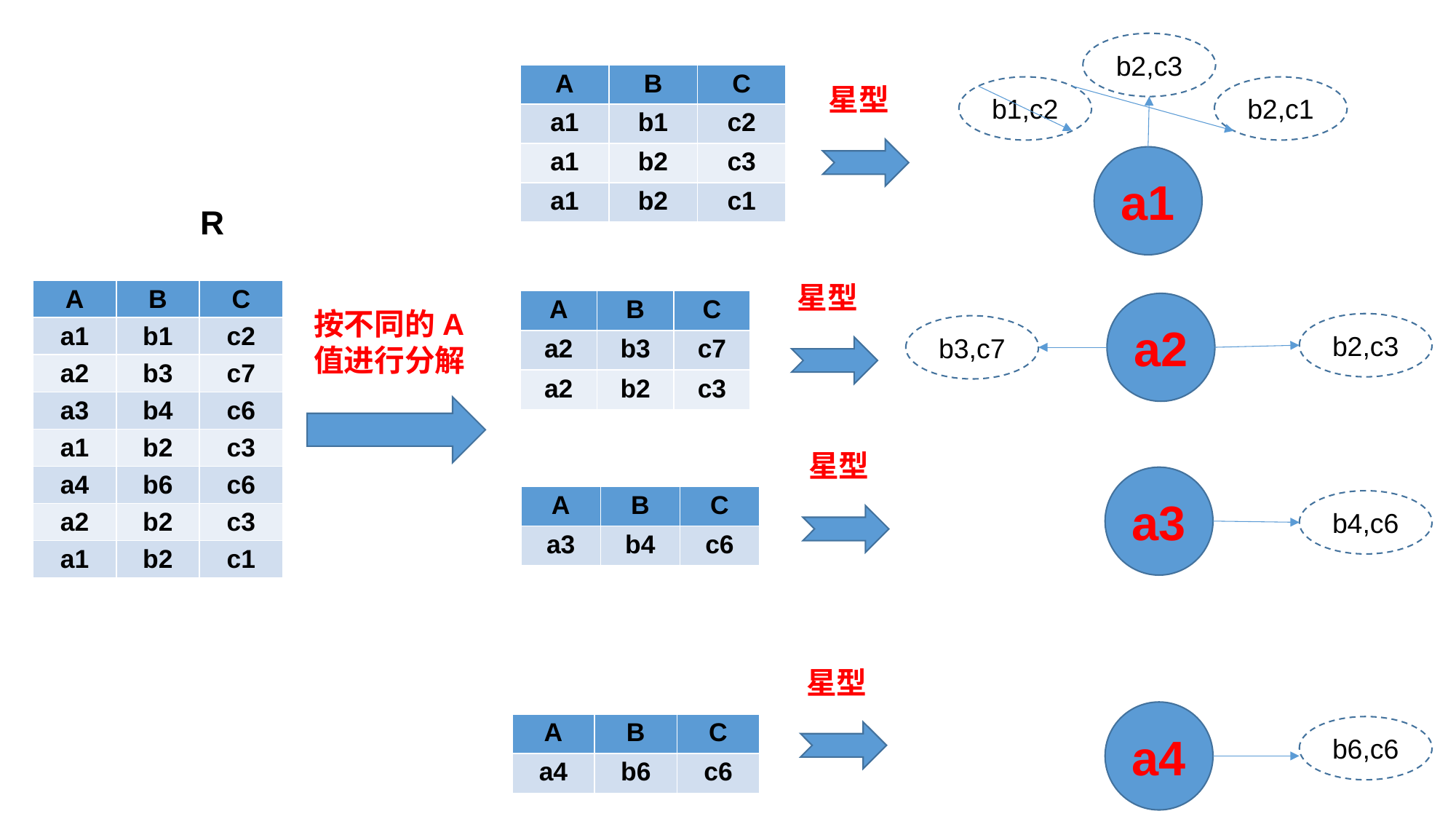

b2,c3
| A | B | C |
| --- | --- | --- |
| a1 | b1 | c2 |
| a1 | b2 | c3 |
| a1 | b2 | c1 |
星型
b1,c2
b2,c1

a1
R
星型
| A | B | C |
| --- | --- | --- |
| a1 | b1 | c2 |
| a2 | b3 | c7 |
| a3 | b4 | c6 |
| a1 | b2 | c3 |
| a4 | b6 | c6 |
| a2 | b2 | c3 |
| a1 | b2 | c1 |
| A | B | C |
| --- | --- | --- |
| a2 | b3 | c7 |
| a2 | b2 | c3 |
a2
按不同的A值进行分解
b2,c3
b3,c7

星型
a3
| A | B | C |
| --- | --- | --- |
| a3 | b4 | c6 |
b4,c6

星型
a4
| A | B | C |
| --- | --- | --- |
| a4 | b6 | c6 |
b6,c6